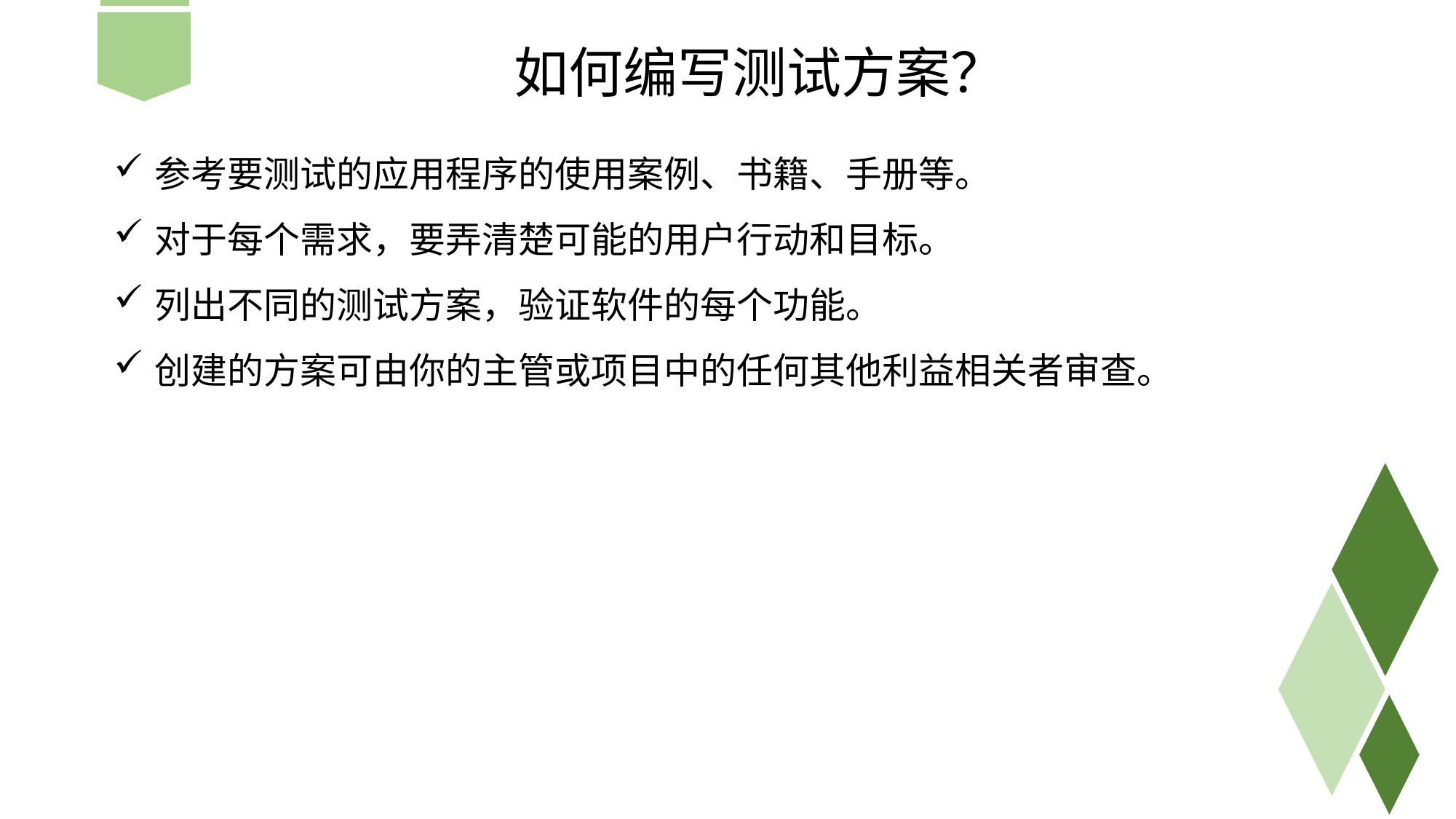

如何编写测试方案？
参考要测试的应用程序的使用案例、书籍、手册等。
对于每个需求，要弄清楚可能的用户行动和目标。
列出不同的测试方案，验证软件的每个功能。
创建的方案可由你的主管或项目中的任何其他利益相关者审查。

43